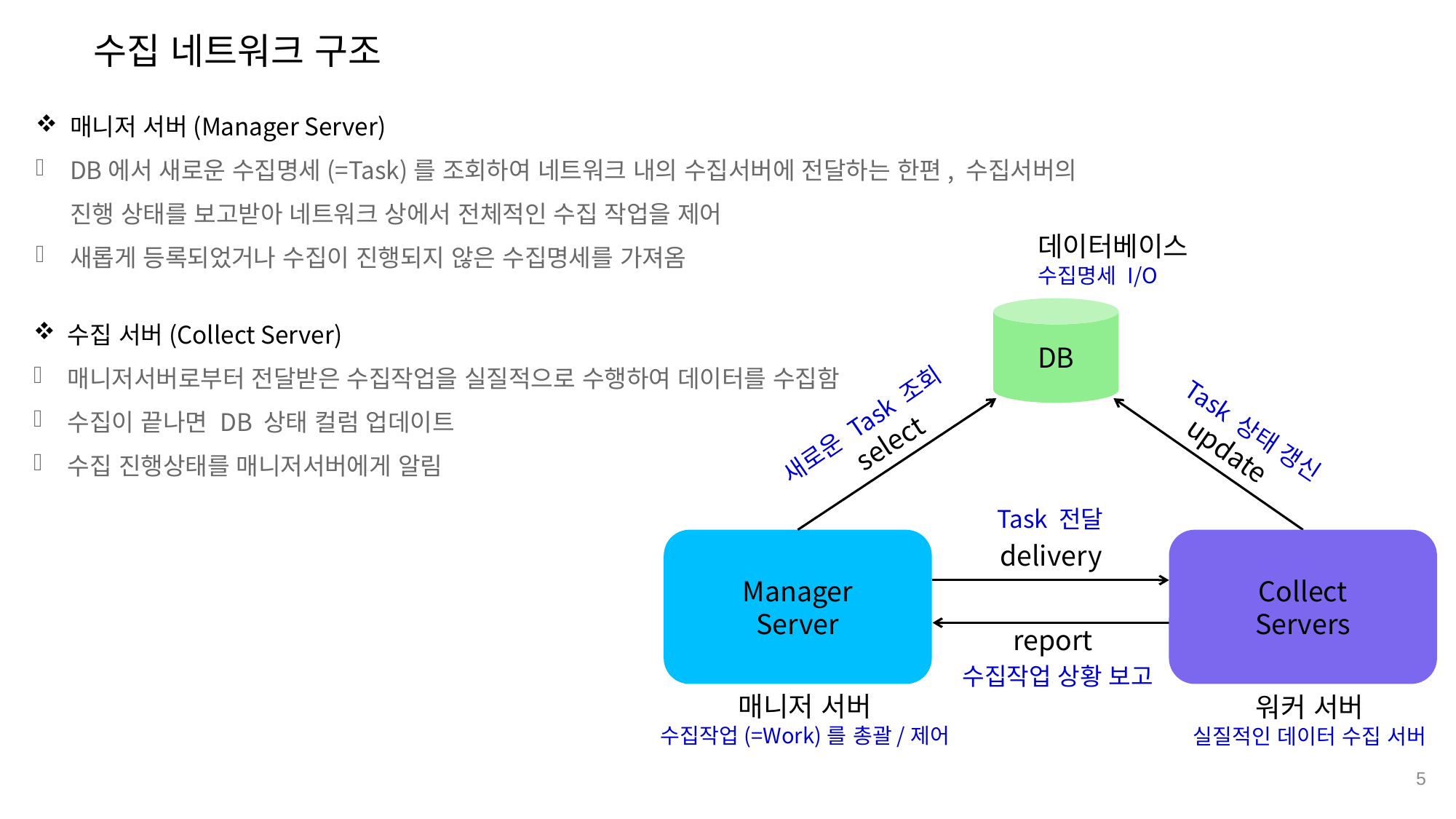

수집 네트워크 구조
매니저 서버(Manager Server)
DB에서 새로운 수집명세(=Task)를 조회하여 네트워크 내의 수집서버에 전달하는 한편, 수집서버의 진행 상태를 보고받아 네트워크 상에서 전체적인 수집 작업을 제어
새롭게 등록되었거나 수집이 진행되지 않은 수집명세를 가져옴
데이터베이스
수집명세 I/O
새로운 Task 조회
Task 상태 갱신
update
Task 전달
delivery
report
수집작업 상황 보고
매니저 서버
수집작업(=Work)를 총괄/제어
워커 서버
실질적인 데이터 수집 서버
DB
수집 서버(Collect Server)
매니저서버로부터 전달받은 수집작업을 실질적으로 수행하여 데이터를 수집함
수집이 끝나면 DB 상태 컬럼 업데이트
수집 진행상태를 매니저서버에게 알림
select
Manager
Server
Collect
Servers
5